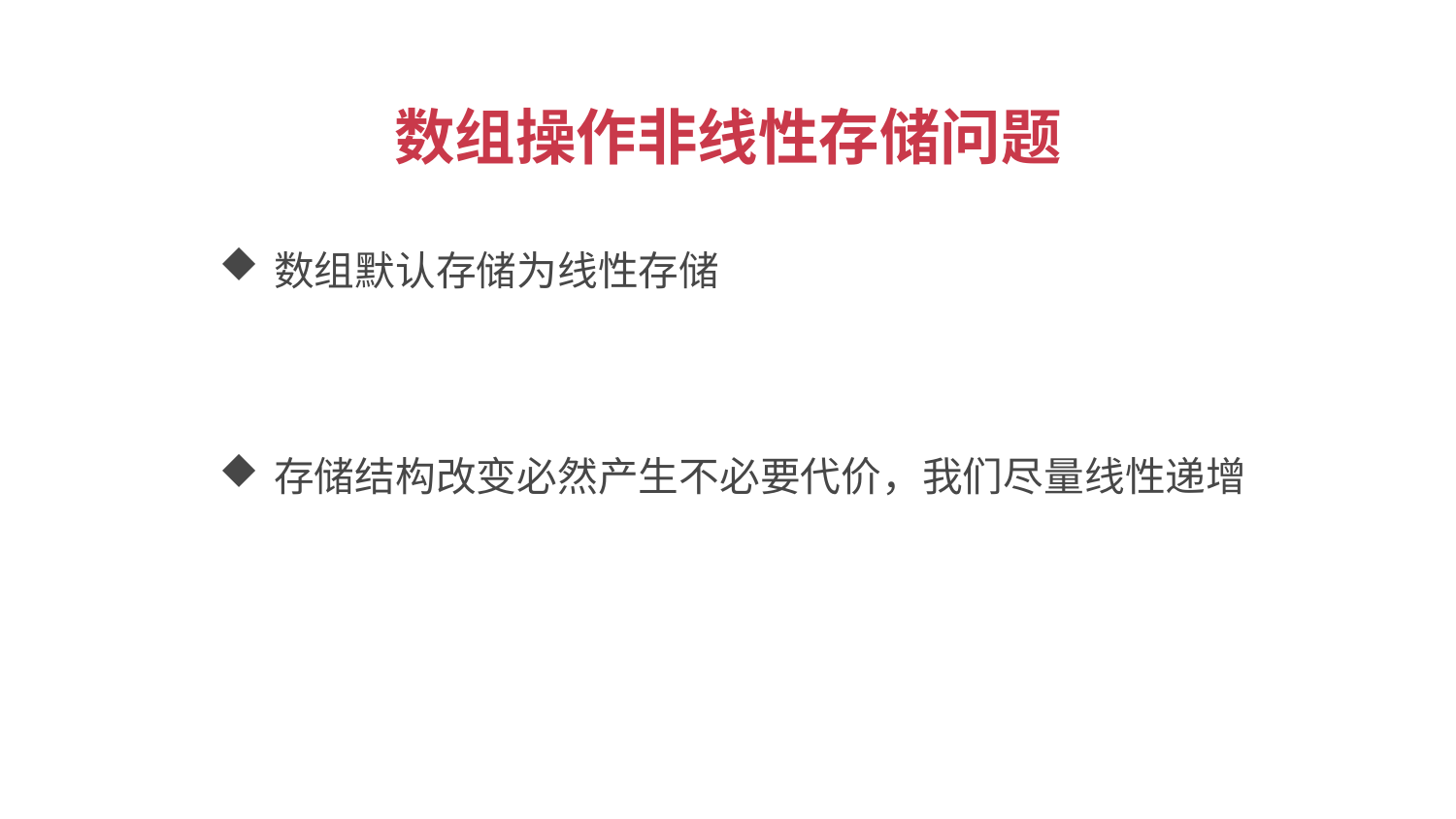

数组操作非线性存储问题
数组默认存储为线性存储
存储结构改变必然产生不必要代价，我们尽量线性递增